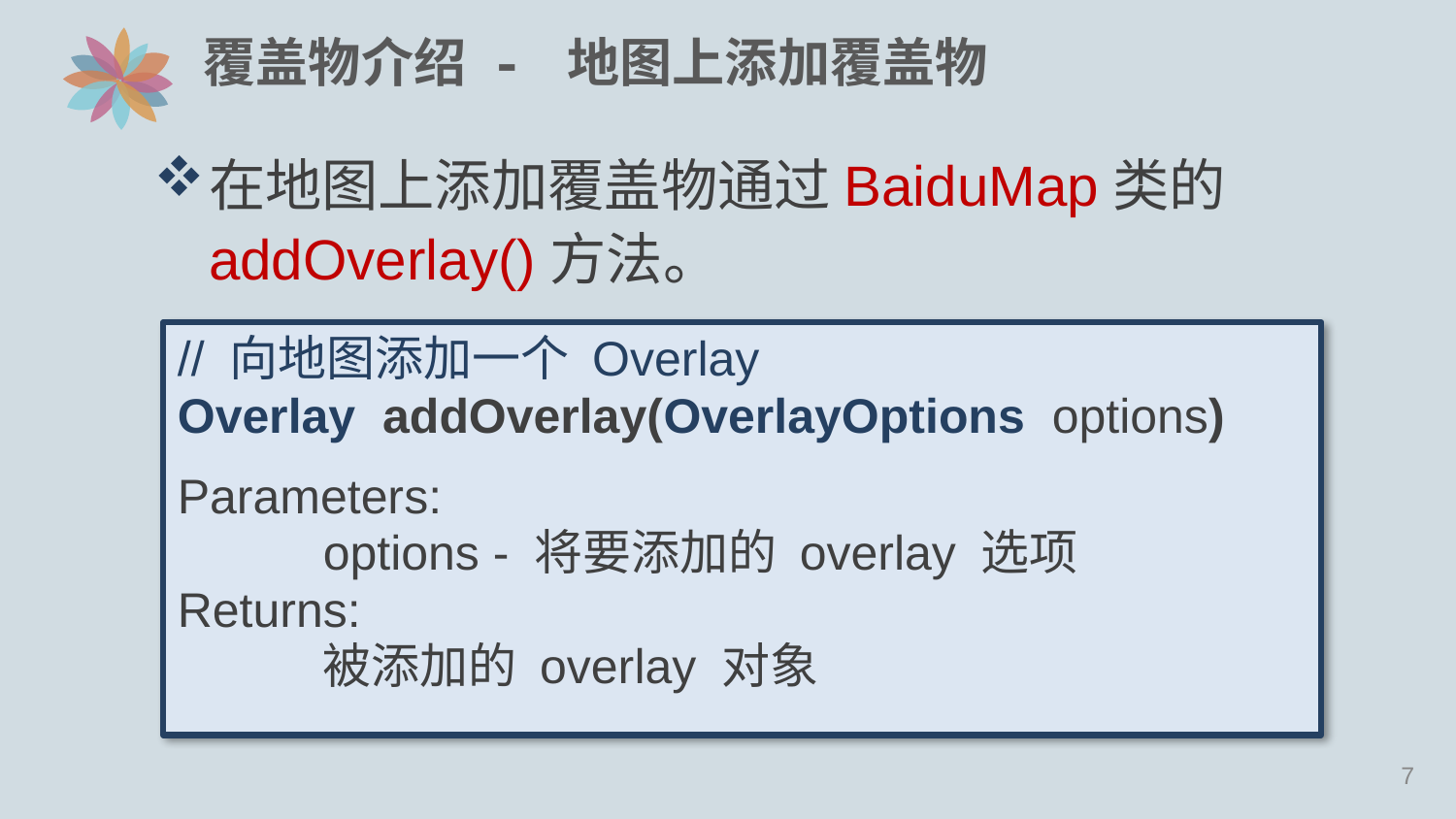

# 覆盖物介绍 - 地图上添加覆盖物
在地图上添加覆盖物通过BaiduMap类的addOverlay()方法。
// 向地图添加一个 Overlay
Overlay  addOverlay(OverlayOptions  options)
Parameters:
	options - 将要添加的 overlay 选项
Returns:
	被添加的 overlay 对象
7